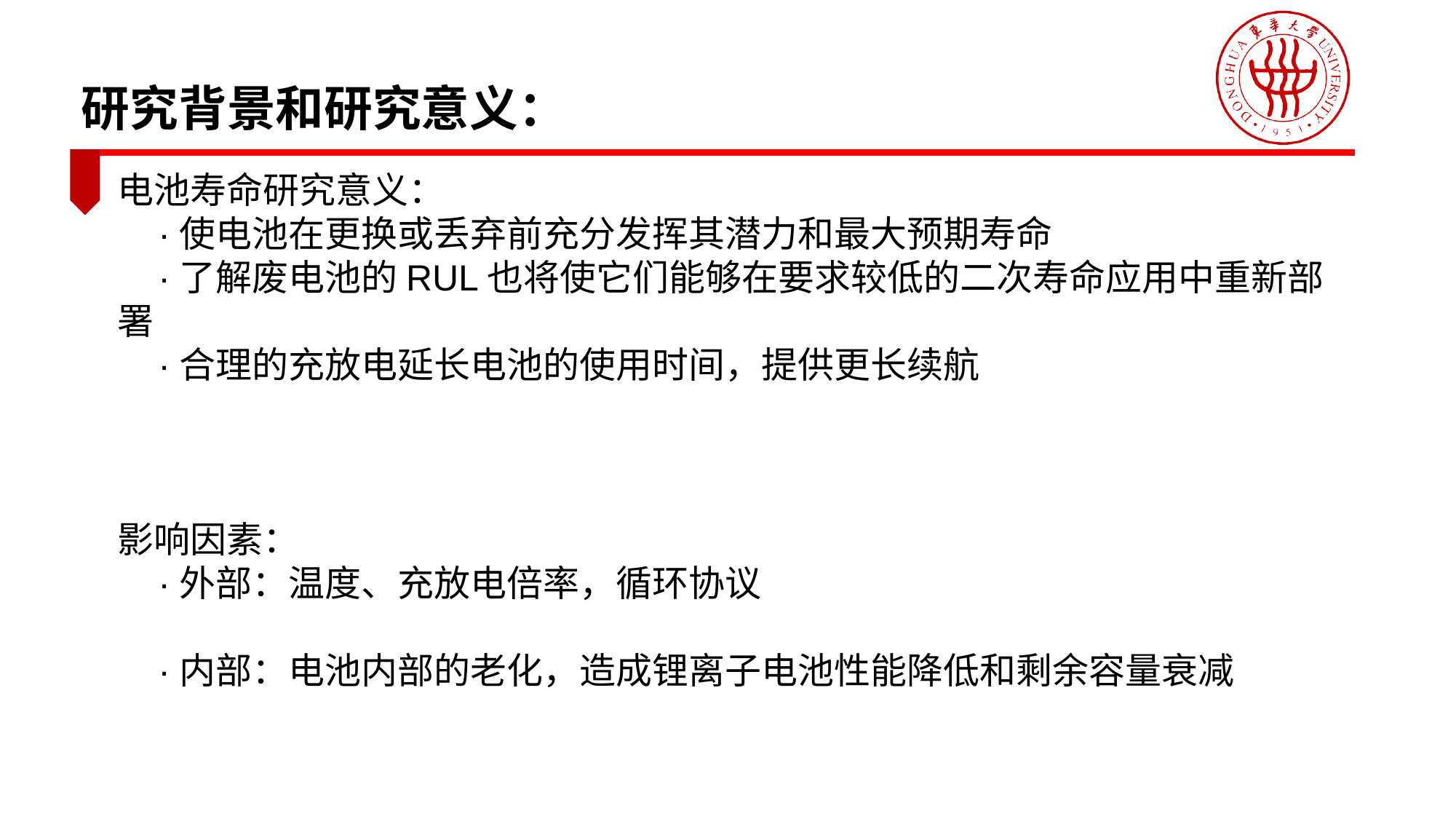

研究背景和研究意义：
电池寿命研究意义：
    ·使电池在更换或丢弃前充分发挥其潜力和最大预期寿命
    ·了解废电池的RUL也将使它们能够在要求较低的二次寿命应用中重新部署
    ·合理的充放电延长电池的使用时间，提供更长续航

影响因素：
    ·外部：温度、充放电倍率，循环协议

    ·内部：电池内部的老化，造成锂离子电池性能降低和剩余容量衰减